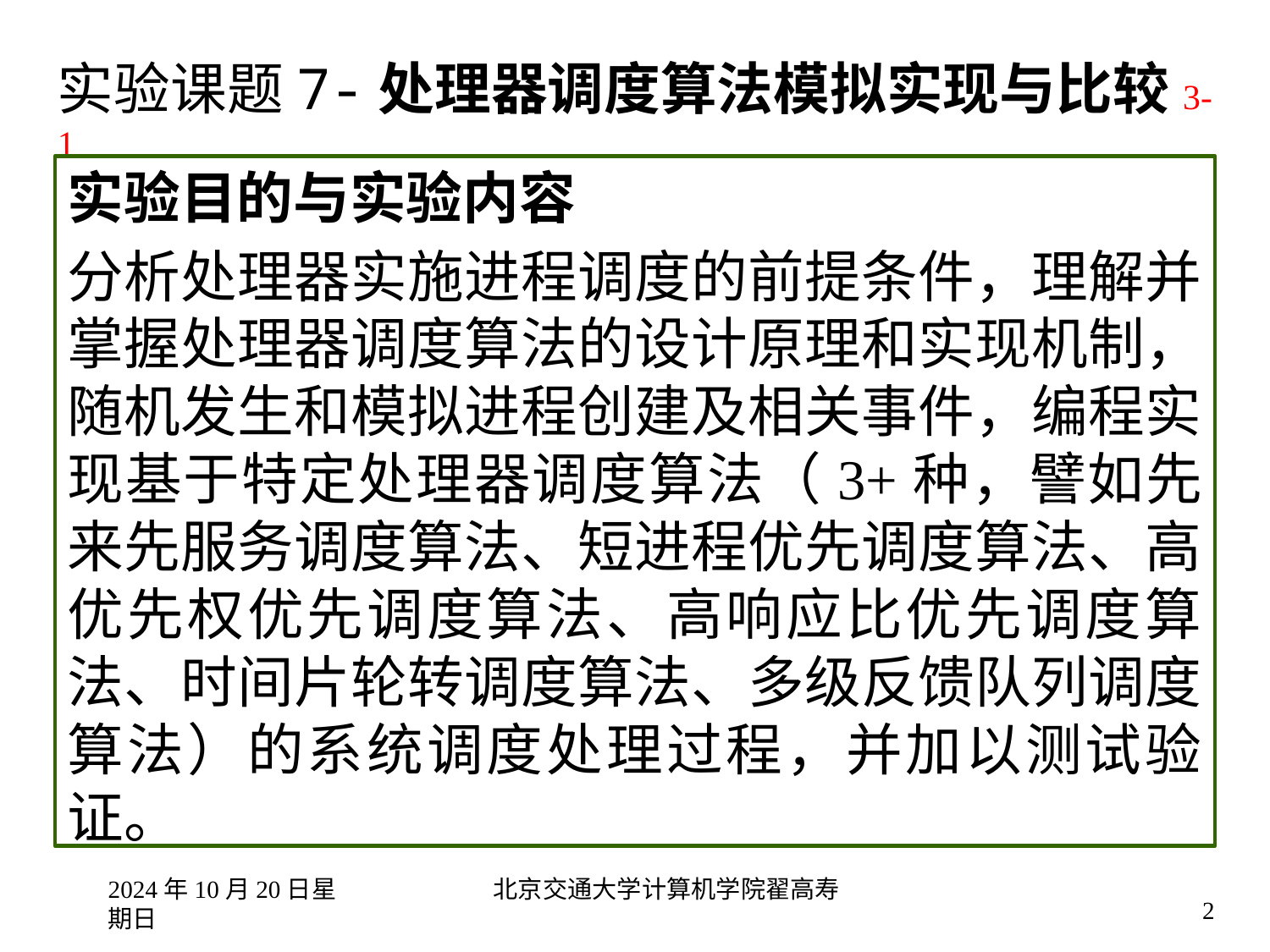

# 实验课题7-处理器调度算法模拟实现与比较3-1
实验目的与实验内容
分析处理器实施进程调度的前提条件，理解并掌握处理器调度算法的设计原理和实现机制，随机发生和模拟进程创建及相关事件，编程实现基于特定处理器调度算法（3+种，譬如先来先服务调度算法、短进程优先调度算法、高优先权优先调度算法、高响应比优先调度算法、时间片轮转调度算法、多级反馈队列调度算法）的系统调度处理过程，并加以测试验证。
2024年10月20日星期日
北京交通大学计算机学院翟高寿
2